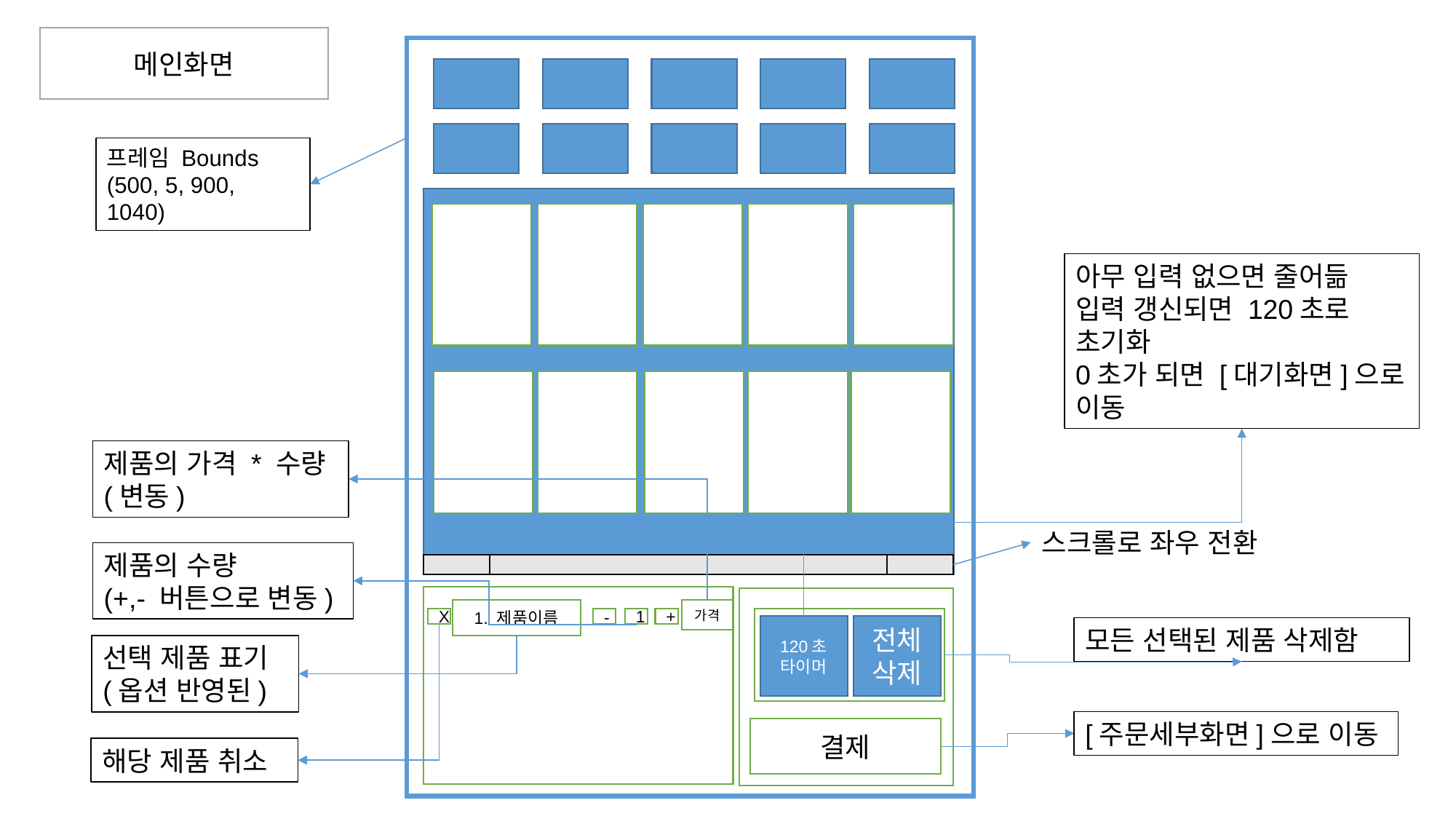

메인화면
광고창

프레임 Bounds
(500, 5, 900, 1040)

아무 입력 없으면 줄어듦
입력 갱신되면 120초로 초기화
0초가 되면 [대기화면]으로 이동

제품의 가격 * 수량
(변동)
스크롤로 좌우 전환

제품의 수량
(+,- 버튼으로 변동)

1. 제품이름
-

가격
X
1
+

120초 타이머
전체
삭제
모든 선택된 제품 삭제함
선택 제품 표기
(옵션 반영된)
[주문세부화면]으로 이동
결제
해당 제품 취소